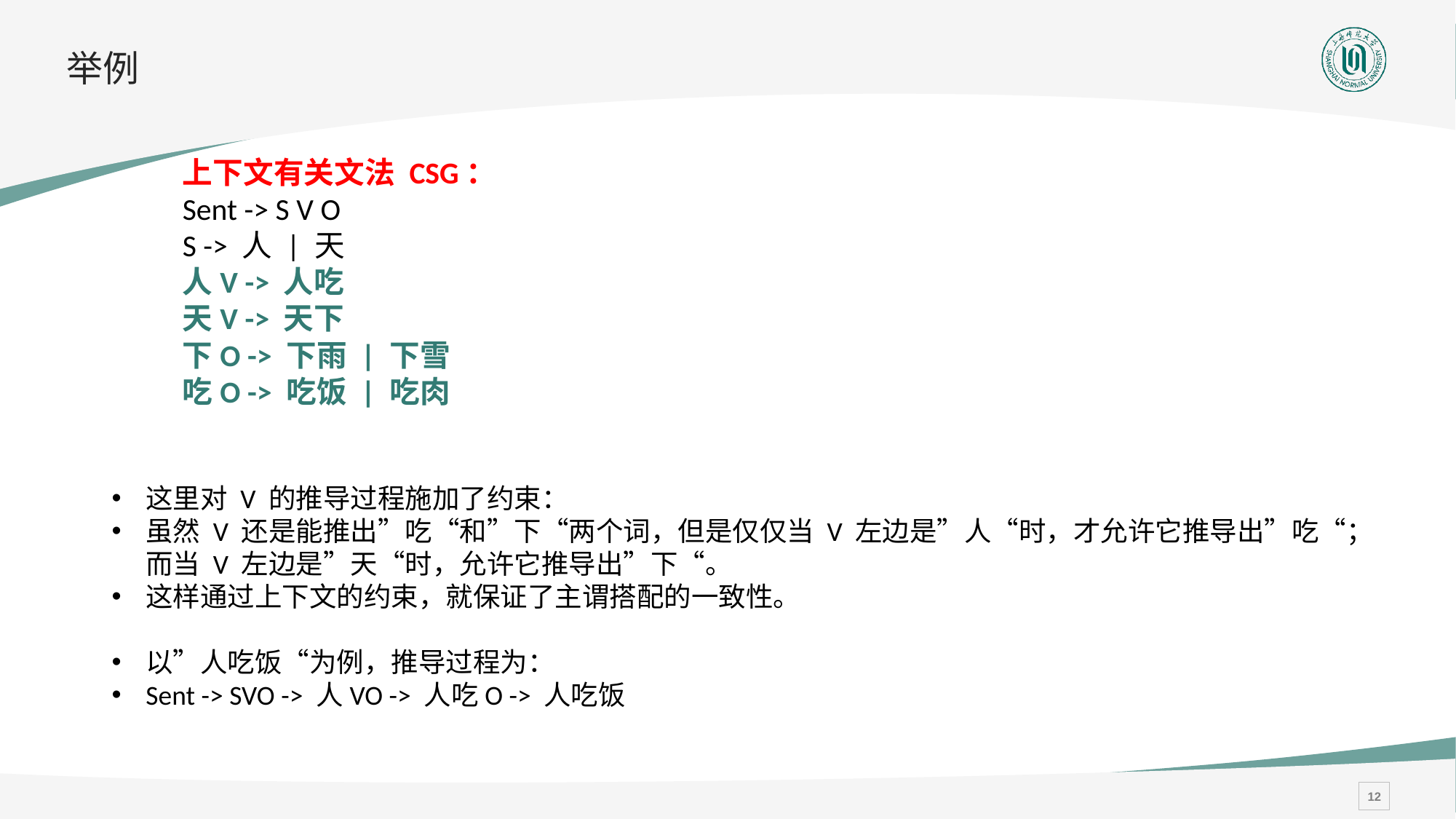

# 举例
上下文有关文法 CSG：
Sent -> S V O
S -> 人 | 天
人V -> 人吃
天V -> 天下
下O -> 下雨 | 下雪
吃O -> 吃饭 | 吃肉
这里对 V 的推导过程施加了约束：
虽然 V 还是能推出”吃“和”下“两个词，但是仅仅当 V 左边是”人“时，才允许它推导出”吃“；而当 V 左边是”天“时，允许它推导出”下“。
这样通过上下文的约束，就保证了主谓搭配的一致性。

以”人吃饭“为例，推导过程为：
Sent -> SVO -> 人VO -> 人吃O -> 人吃饭